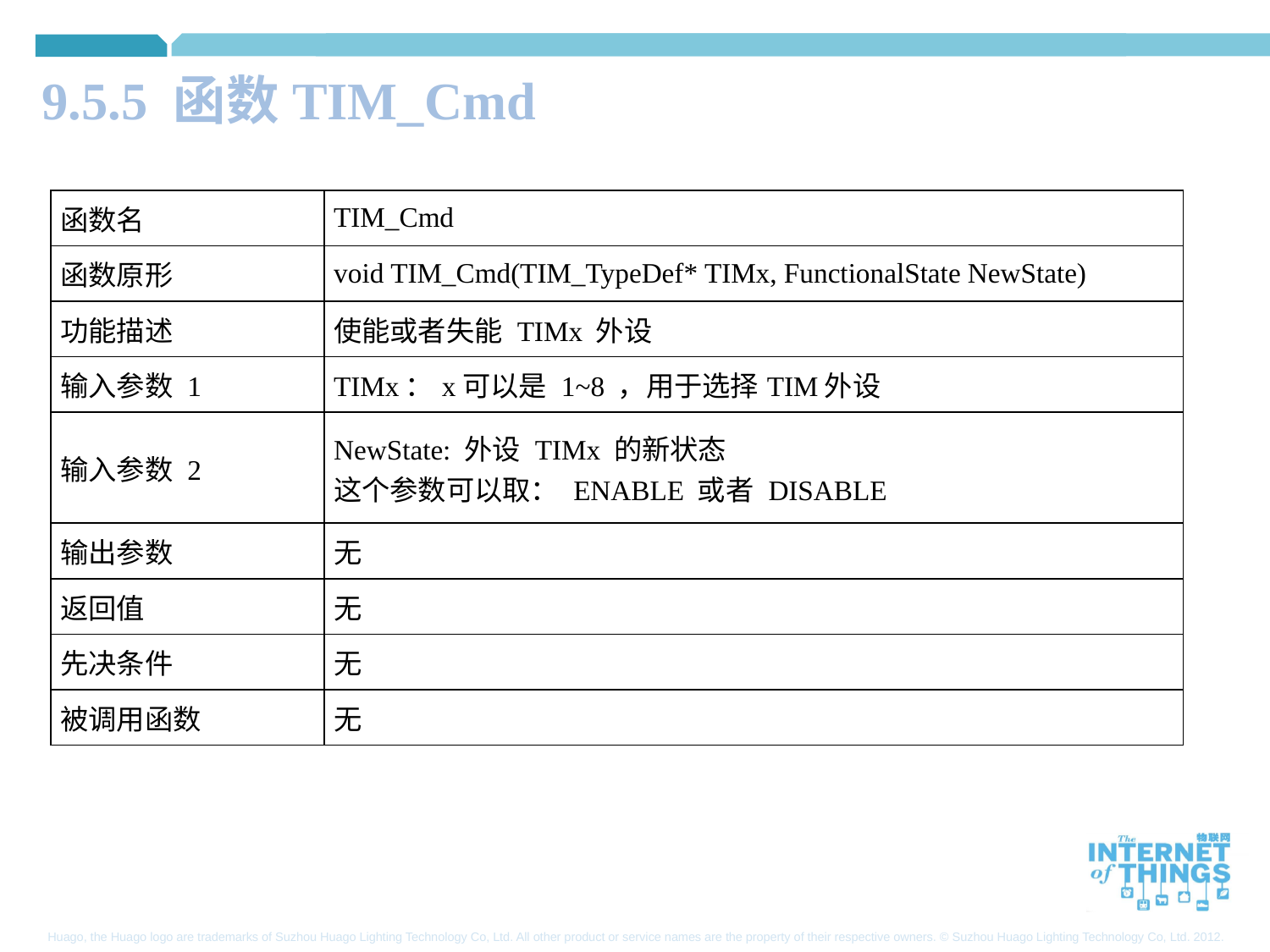

9.5.5 函数TIM_Cmd
| 函数名 | TIM\_Cmd |
| --- | --- |
| 函数原形 | void TIM\_Cmd(TIM\_TypeDef\* TIMx, FunctionalState NewState) |
| 功能描述 | 使能或者失能 TIMx 外设 |
| 输入参数 1 | TIMx：x可以是 1~8 ，用于选择TIM外设 |
| 输入参数 2 | NewState: 外设 TIMx 的新状态 这个参数可以取： ENABLE 或者 DISABLE |
| 输出参数 | 无 |
| 返回值 | 无 |
| 先决条件 | 无 |
| 被调用函数 | 无 |